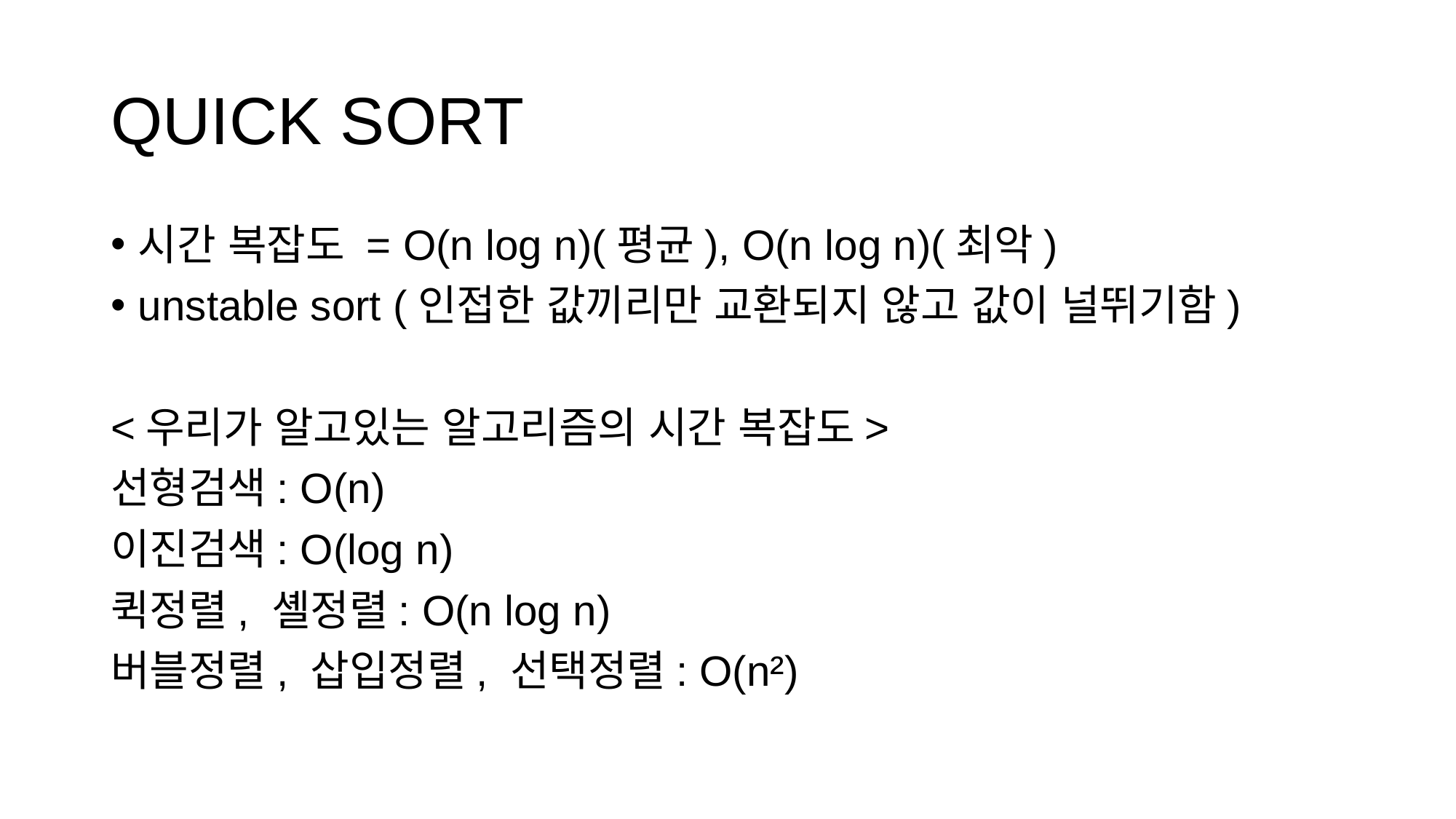

# QUICK SORT
시간 복잡도 = O(n log n)(평균), O(n log n)(최악)
unstable sort (인접한 값끼리만 교환되지 않고 값이 널뛰기함)

<우리가 알고있는 알고리즘의 시간 복잡도>
선형검색: O(n)
이진검색: O(log n)
퀵정렬, 셸정렬: O(n log n)
버블정렬, 삽입정렬, 선택정렬: O(n²)